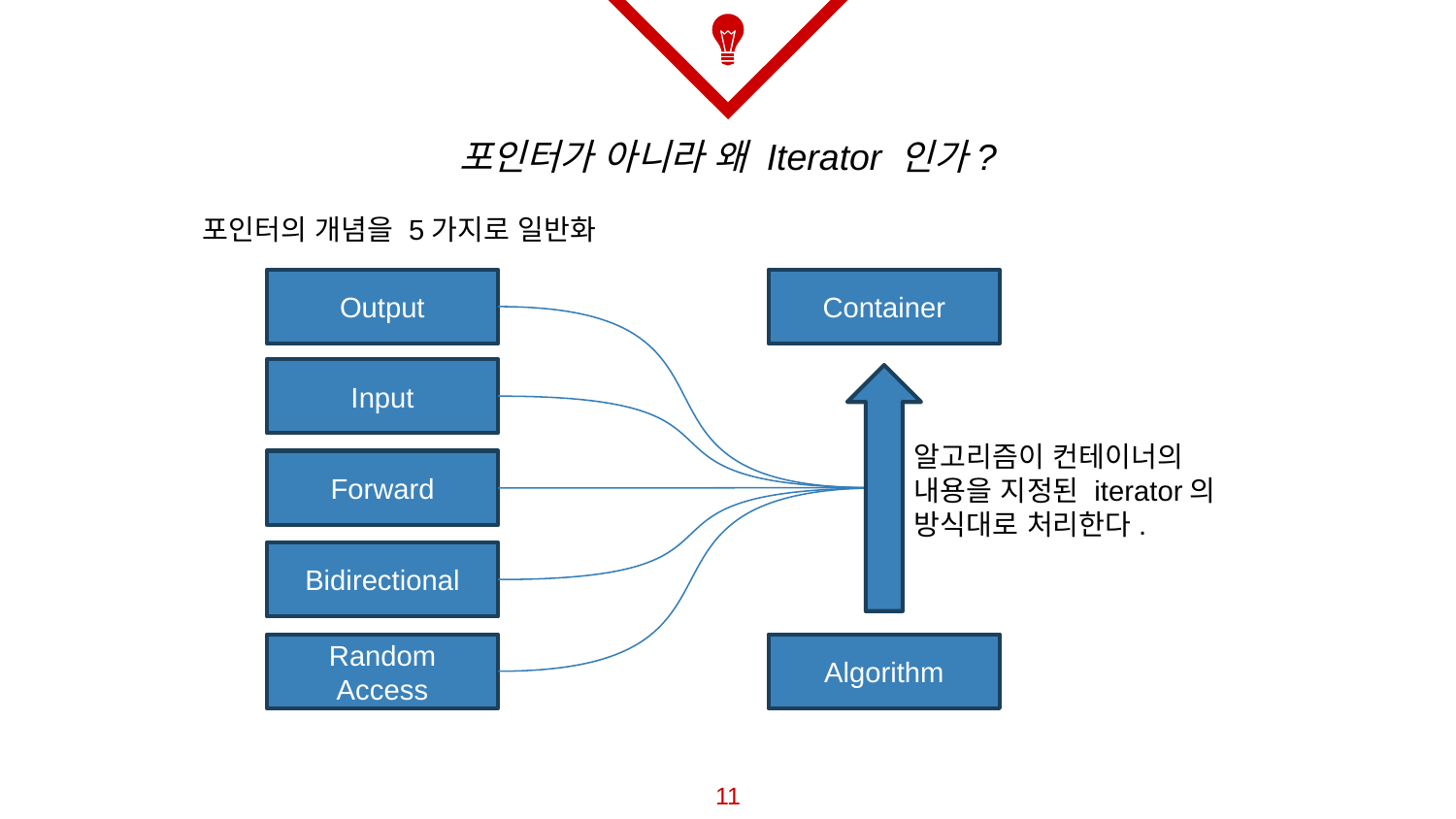

# 포인터가 아니라 왜 Iterator 인가?
포인터의 개념을 5가지로 일반화
Output
Container
Input
알고리즘이 컨테이너의 내용을 지정된 iterator의 방식대로 처리한다.
Forward

Bidirectional
Random Access
Algorithm

11